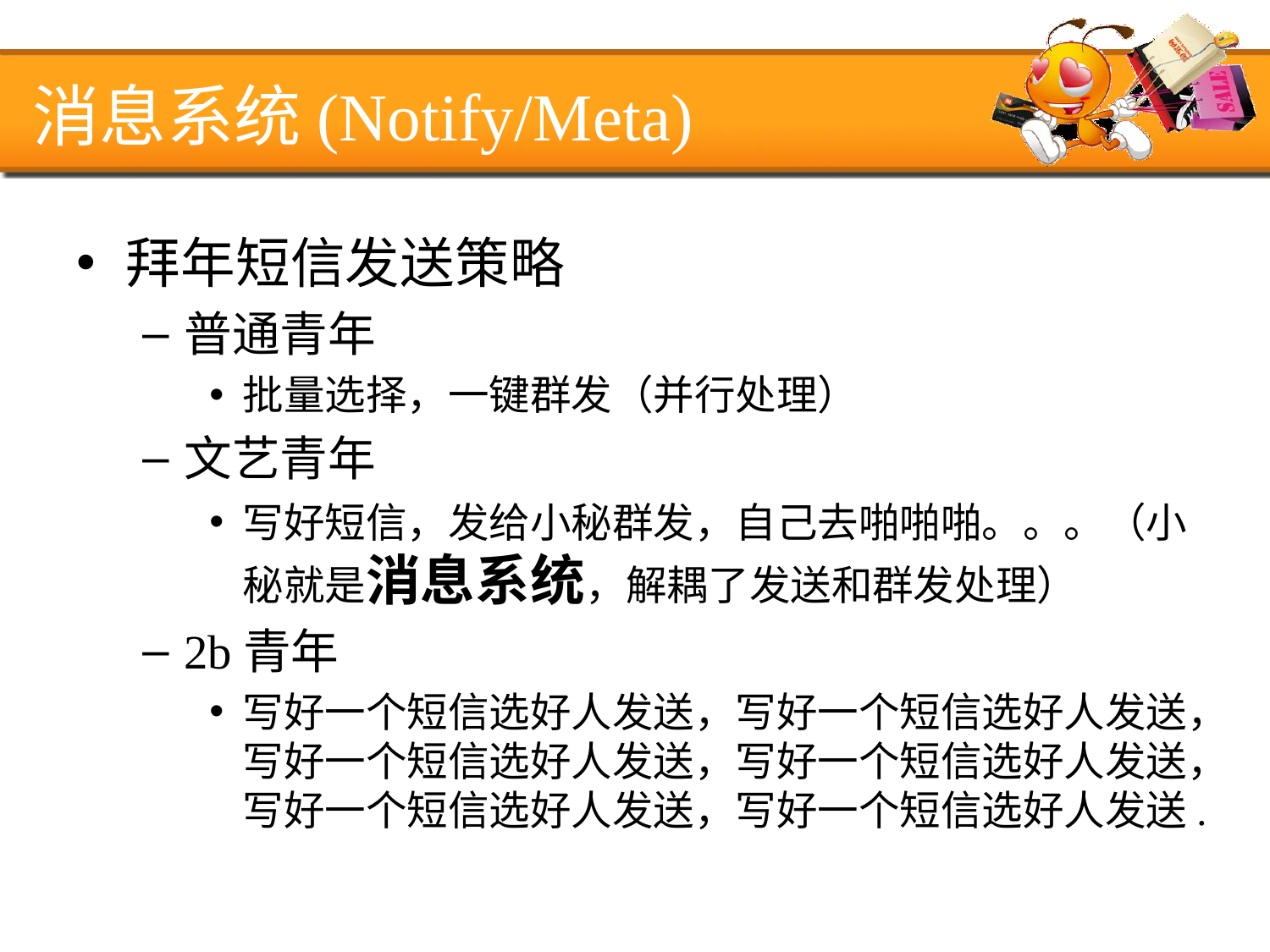

# 消息系统(Notify/Meta)
拜年短信发送策略
普通青年
批量选择，一键群发（并行处理）
文艺青年
写好短信，发给小秘群发，自己去啪啪啪。。。（小秘就是消息系统，解耦了发送和群发处理）
2b青年
写好一个短信选好人发送，写好一个短信选好人发送，写好一个短信选好人发送，写好一个短信选好人发送，写好一个短信选好人发送，写好一个短信选好人发送.